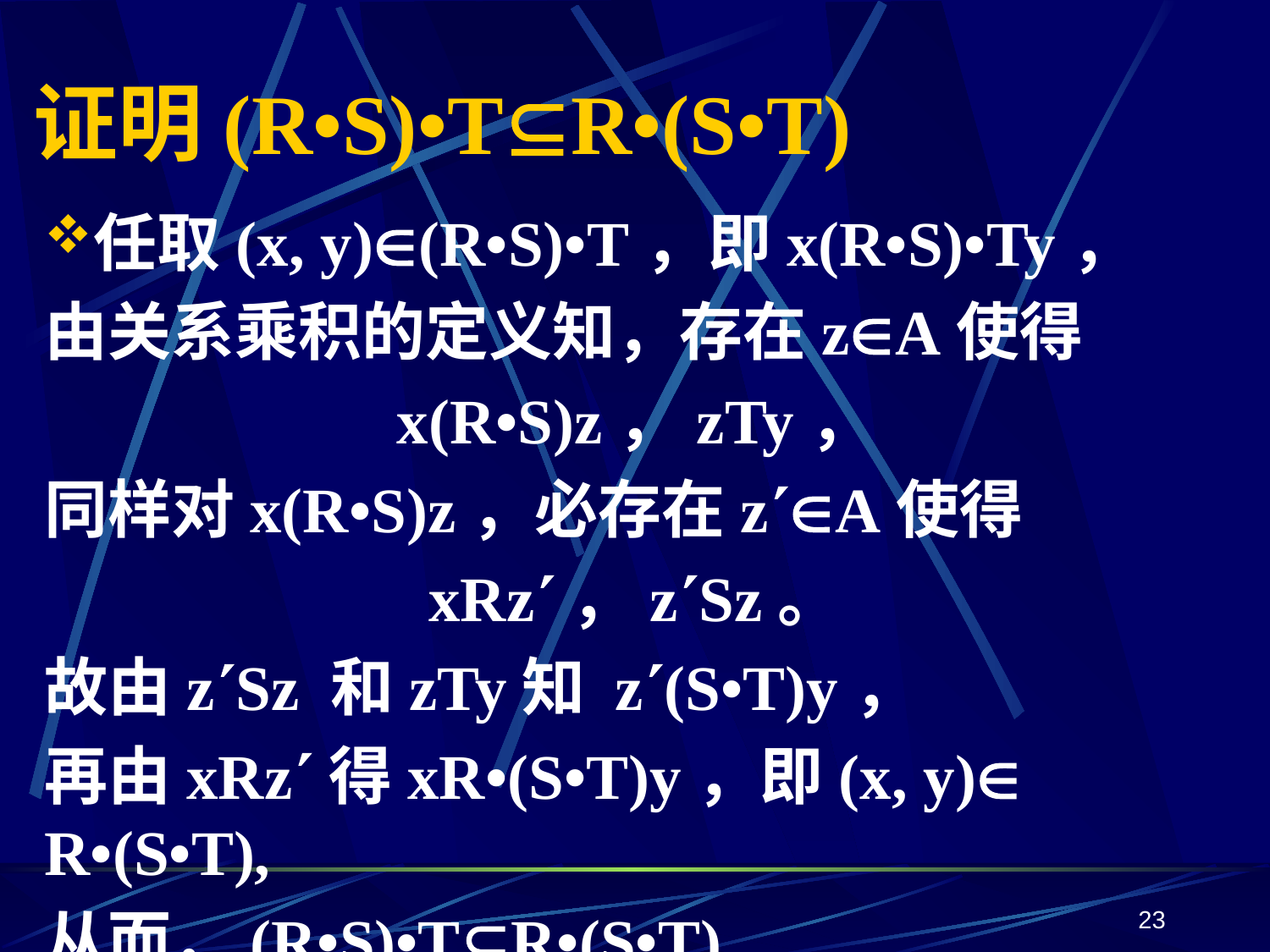

# 证明(R•S)•T⊆R•(S•T)
任取(x, y)∈(R•S)•T，即x(R•S)•Ty，
由关系乘积的定义知，存在z∈A使得
x(R•S)z，zTy，
同样对x(R•S)z，必存在z′∈A使得
xRz′，z′Sz。
故由z′Sz 和zTy知 z′(S•T)y，
再由xRz′得xR•(S•T)y，即(x, y)∈ R•(S•T),
从而，(R•S)•T⊆R•(S•T)
23